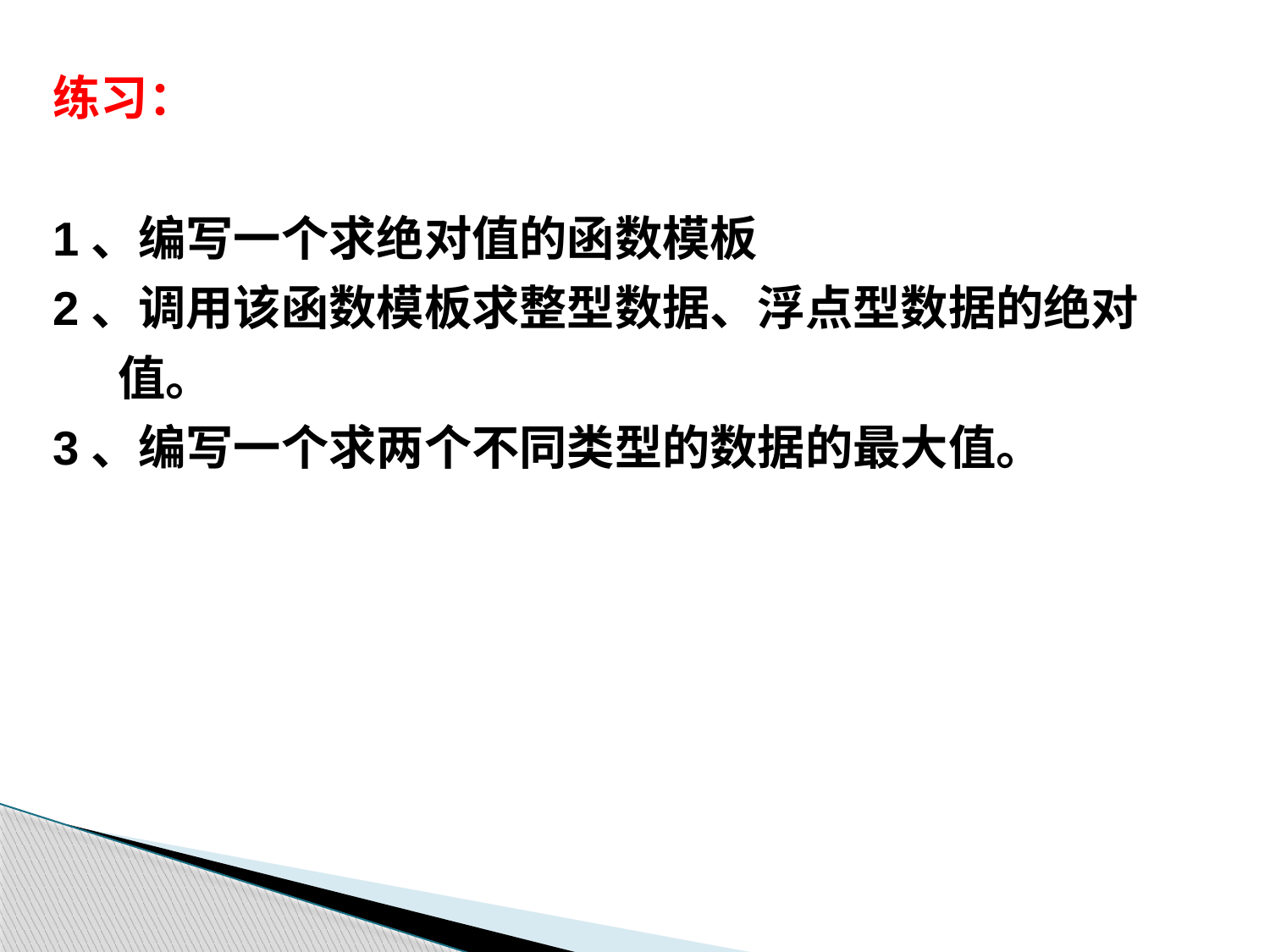

练习：

1、编写一个求绝对值的函数模板
2、调用该函数模板求整型数据、浮点型数据的绝对
     值。
3、编写一个求两个不同类型的数据的最大值。